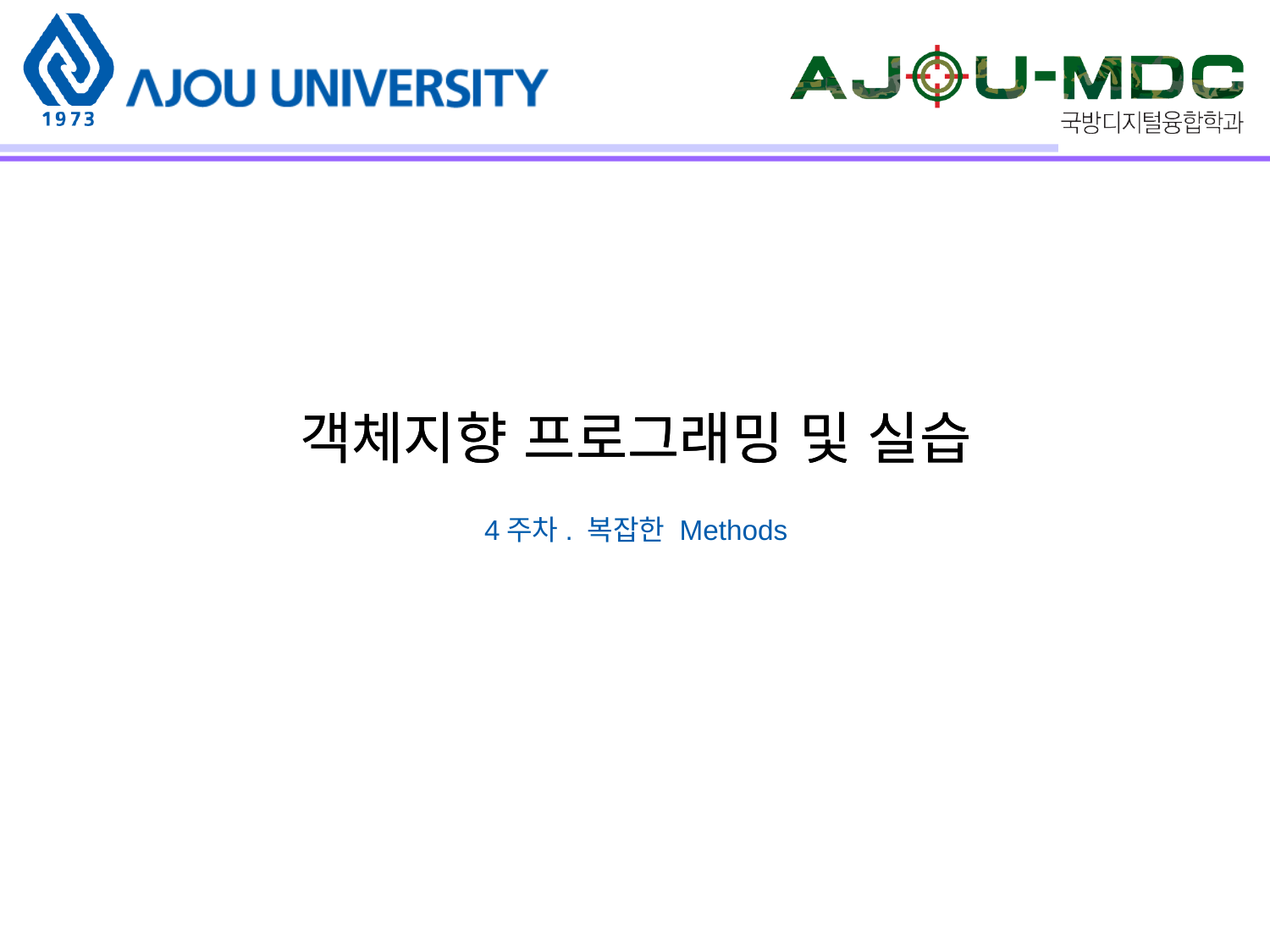

객체지향 프로그래밍 및 실습
4주차. 복잡한 Methods